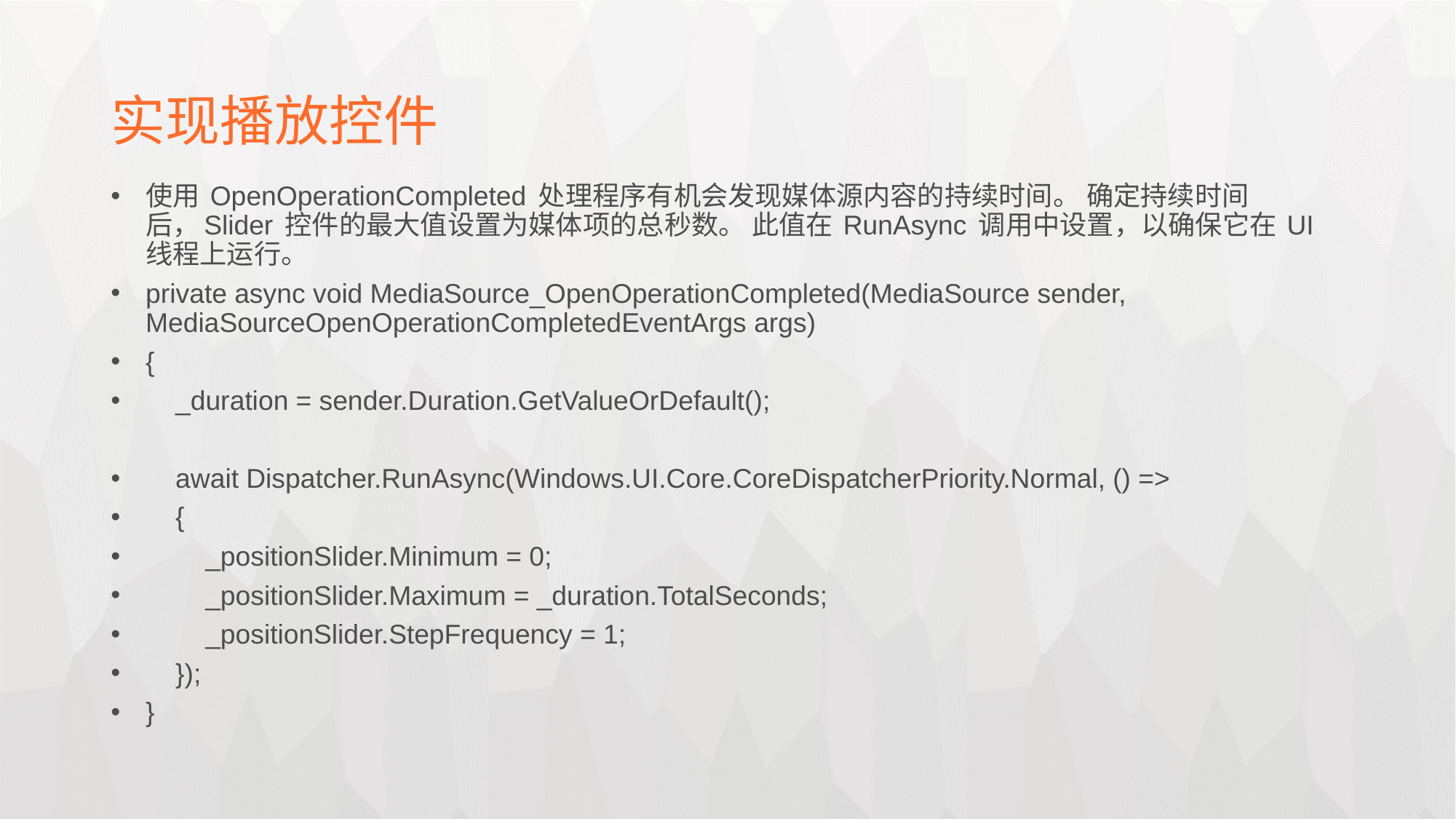

实现播放控件
使用 OpenOperationCompleted 处理程序有机会发现媒体源内容的持续时间。 确定持续时间后，Slider 控件的最大值设置为媒体项的总秒数。 此值在 RunAsync 调用中设置，以确保它在 UI 线程上运行。
private async void MediaSource_OpenOperationCompleted(MediaSource sender, MediaSourceOpenOperationCompletedEventArgs args)
{
    _duration = sender.Duration.GetValueOrDefault();

    await Dispatcher.RunAsync(Windows.UI.Core.CoreDispatcherPriority.Normal, () =>
    {
        _positionSlider.Minimum = 0;
        _positionSlider.Maximum = _duration.TotalSeconds;
        _positionSlider.StepFrequency = 1;
    });
}